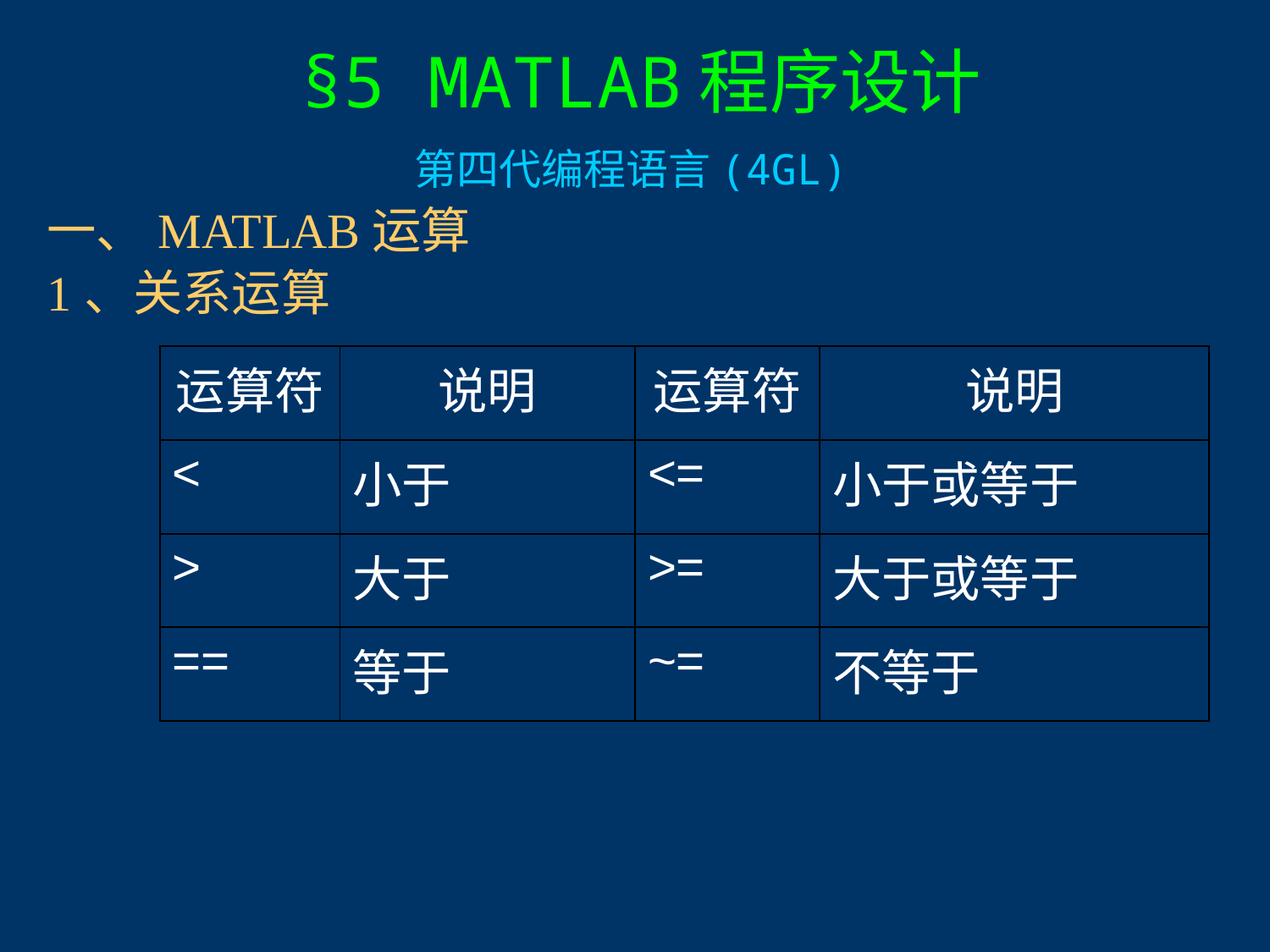

# §5 MATLAB程序设计
第四代编程语言(4GL)
一、MATLAB运算
1、关系运算
| 运算符 | 说明 | 运算符 | 说明 |
| --- | --- | --- | --- |
| < | 小于 | <= | 小于或等于 |
| > | 大于 | >= | 大于或等于 |
| == | 等于 | ~= | 不等于 |